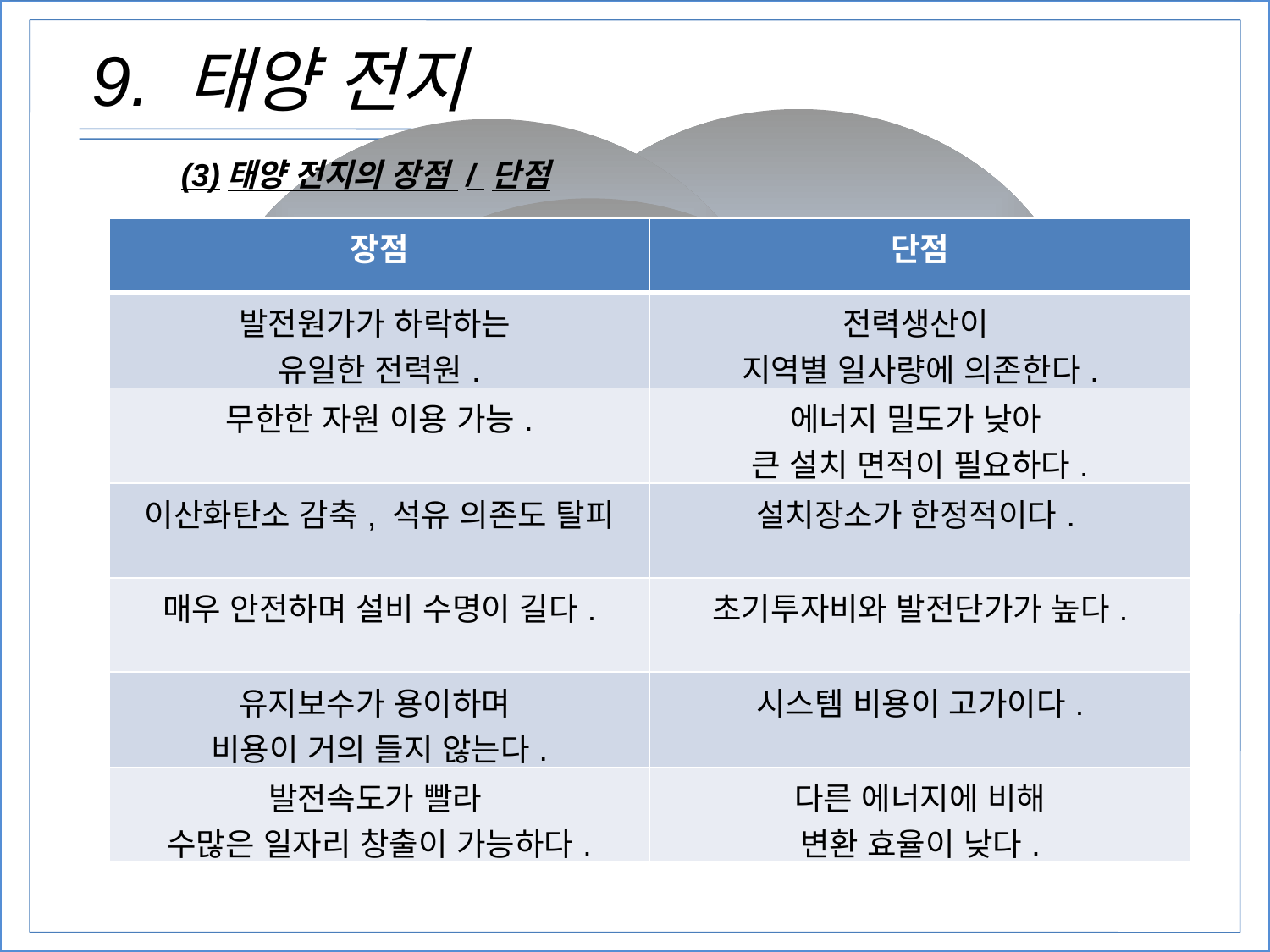

9. 태양 전지
# \

(3)태양 전지의 장점 / 단점

| 장점 | 단점 |
| --- | --- |
| 발전원가가 하락하는 유일한 전력원. | 전력생산이 지역별 일사량에 의존한다. |
| 무한한 자원 이용 가능. | 에너지 밀도가 낮아 큰 설치 면적이 필요하다. |
| 이산화탄소 감축, 석유 의존도 탈피 | 설치장소가 한정적이다. |
| 매우 안전하며 설비 수명이 길다. | 초기투자비와 발전단가가 높다. |
| 유지보수가 용이하며 비용이 거의 들지 않는다. | 시스템 비용이 고가이다. |
| 발전속도가 빨라 수많은 일자리 창출이 가능하다. | 다른 에너지에 비해 변환 효율이 낮다. |

33